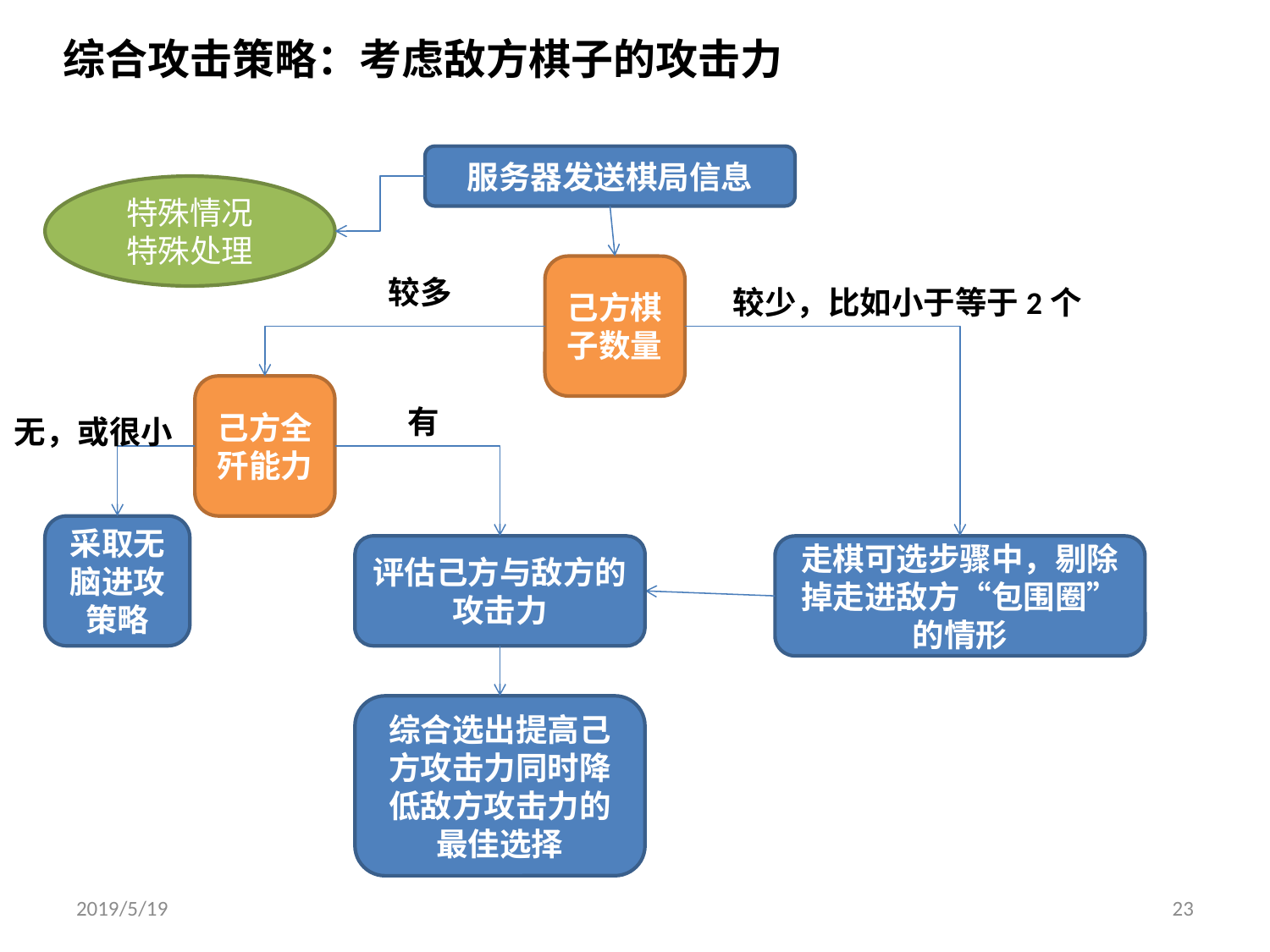

综合攻击策略：考虑敌方棋子的攻击力
服务器发送棋局信息
特殊情况
特殊处理
己方棋子数量
较多
较少，比如小于等于2个
己方全歼能力
有
无，或很小
采取无脑进攻策略
评估己方与敌方的攻击力
走棋可选步骤中，剔除掉走进敌方“包围圈”的情形
综合选出提高己方攻击力同时降低敌方攻击力的最佳选择
2019/5/19
23